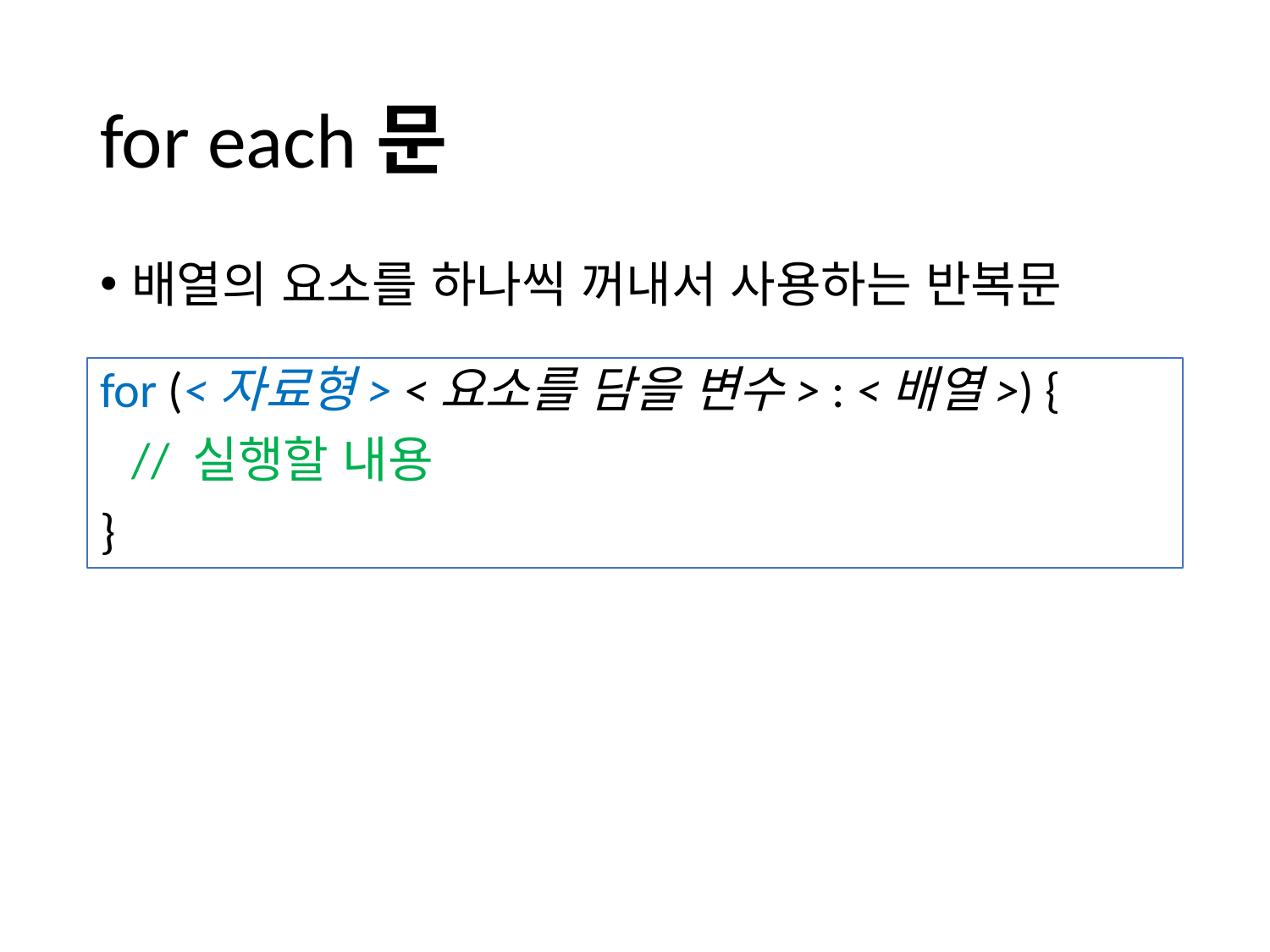

# for each문
배열의 요소를 하나씩 꺼내서 사용하는 반복문
for (<자료형> <요소를 담을 변수> : <배열>) {
	// 실행할 내용
}